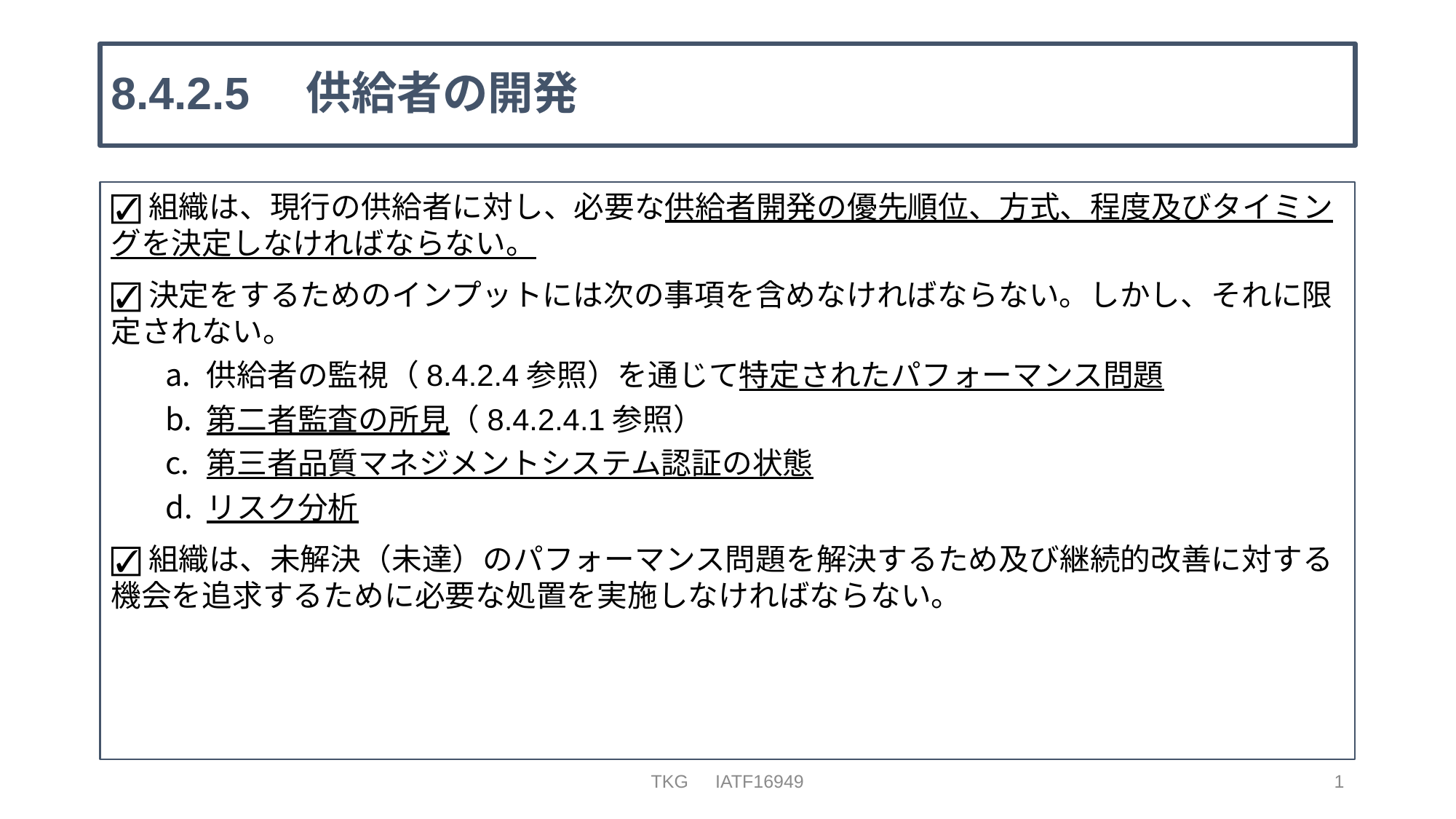

# 8.4.2.5　供給者の開発
☑組織は、現行の供給者に対し、必要な供給者開発の優先順位、方式、程度及びタイミングを決定しなければならない。
☑決定をするためのインプットには次の事項を含めなければならない。しかし、それに限定されない。
供給者の監視（8.4.2.4参照）を通じて特定されたパフォーマンス問題
第二者監査の所見（8.4.2.4.1参照）
第三者品質マネジメントシステム認証の状態
リスク分析
☑組織は、未解決（未達）のパフォーマンス問題を解決するため及び継続的改善に対する機会を追求するために必要な処置を実施しなければならない。

TKG　IATF16949
1